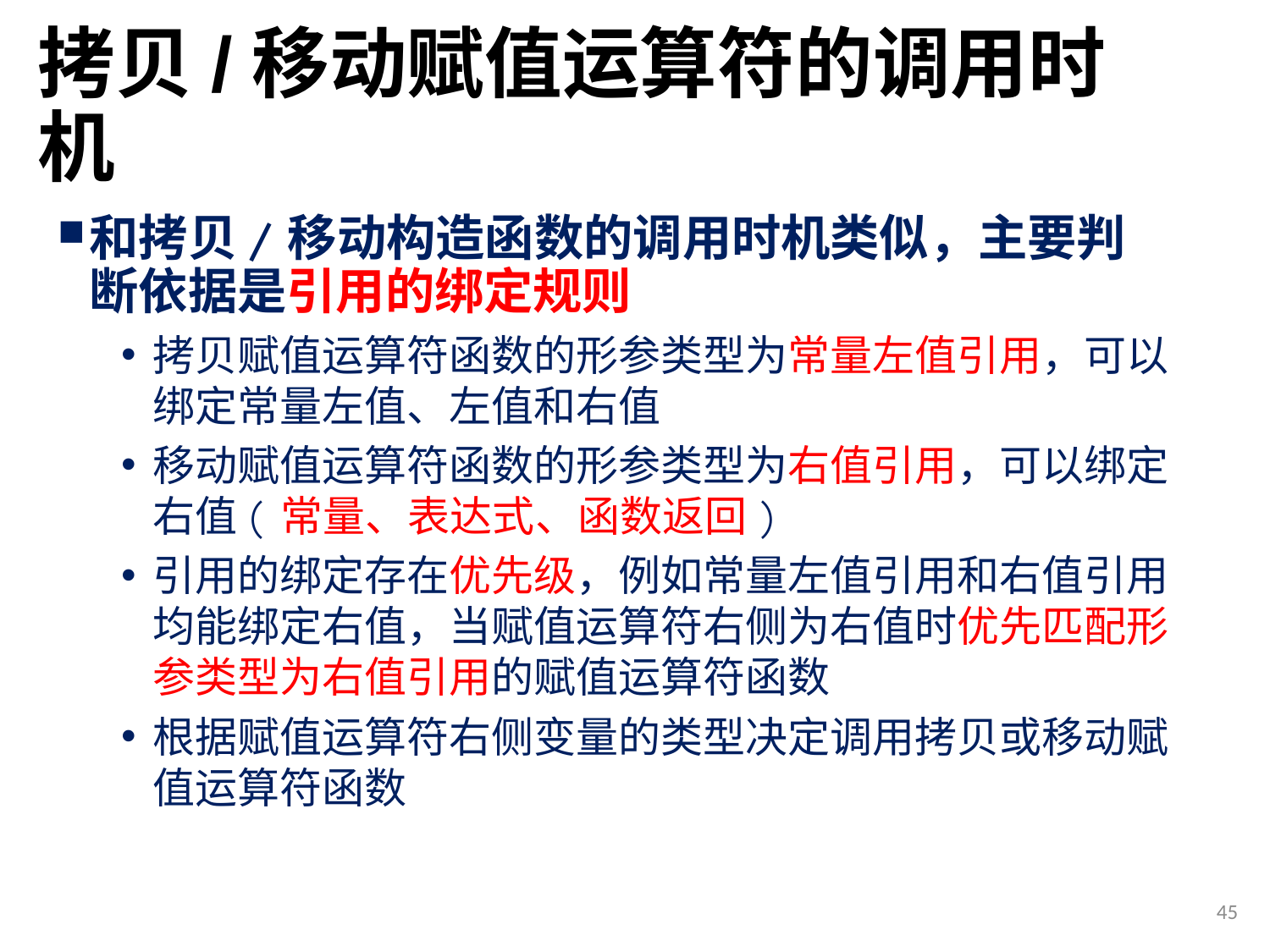

# 拷贝/移动赋值运算符的调用时机
和拷贝/移动构造函数的调用时机类似，主要判断依据是引用的绑定规则
拷贝赋值运算符函数的形参类型为常量左值引用，可以绑定常量左值、左值和右值
移动赋值运算符函数的形参类型为右值引用，可以绑定右值(常量、表达式、函数返回)
引用的绑定存在优先级，例如常量左值引用和右值引用均能绑定右值，当赋值运算符右侧为右值时优先匹配形参类型为右值引用的赋值运算符函数
根据赋值运算符右侧变量的类型决定调用拷贝或移动赋值运算符函数

45